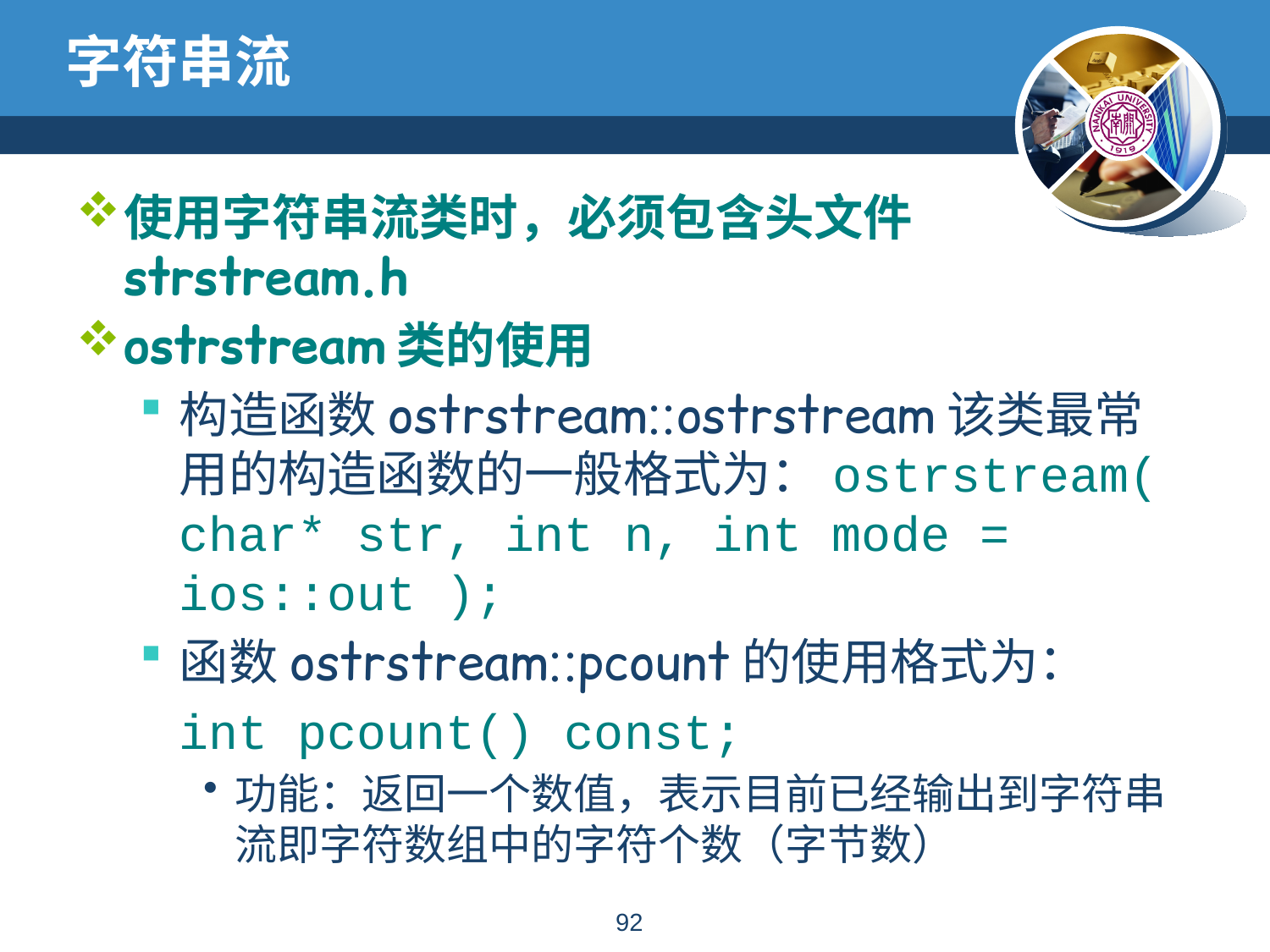

# 字符串流
使用字符串流类时，必须包含头文件strstream.h
ostrstream类的使用
构造函数ostrstream::ostrstream该类最常用的构造函数的一般格式为：ostrstream( char* str, int n, int mode = ios::out );
函数ostrstream::pcount的使用格式为：
	int pcount() const;
功能：返回一个数值，表示目前已经输出到字符串流即字符数组中的字符个数（字节数）
92